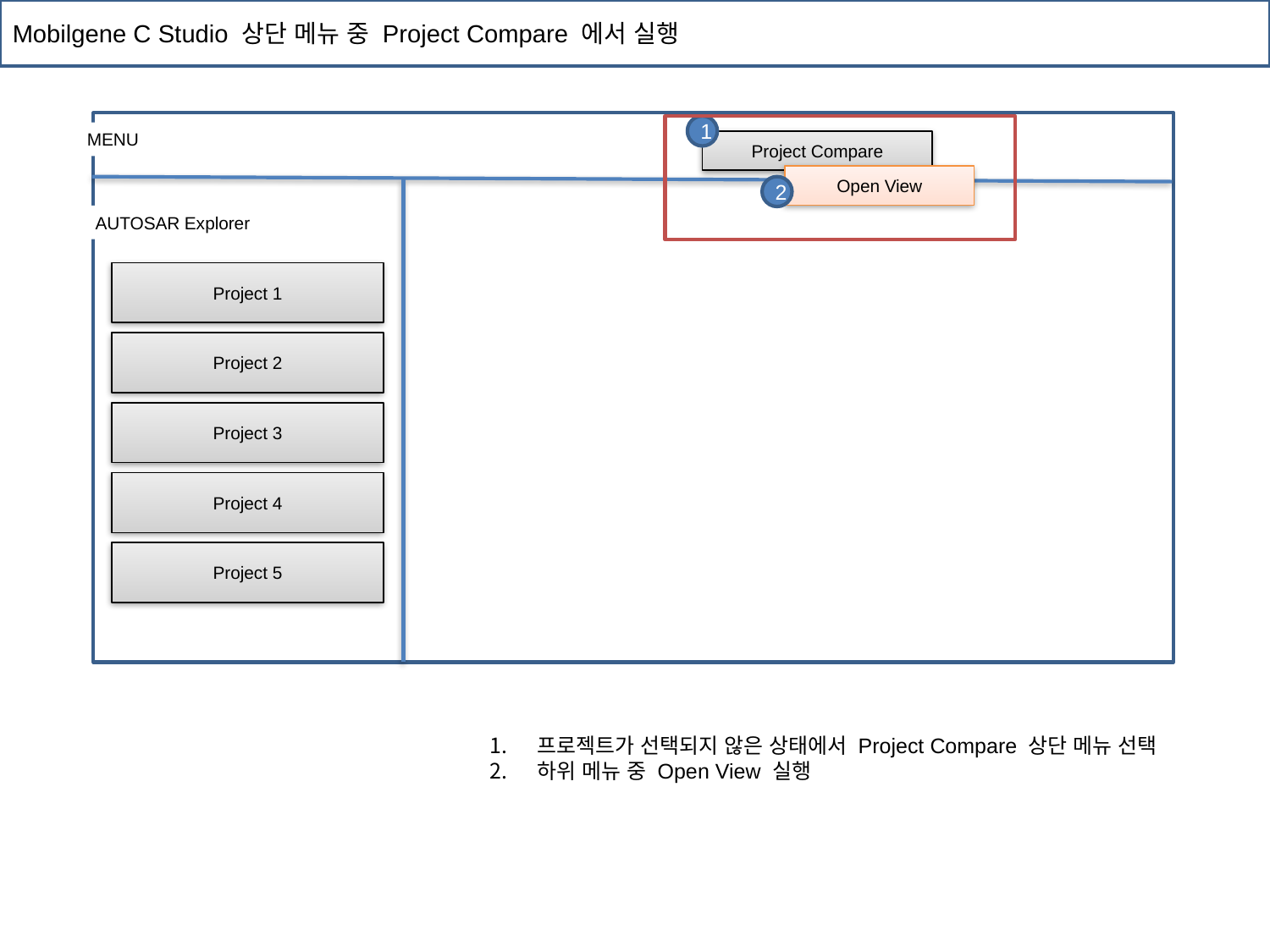

Mobilgene C Studio 상단 메뉴 중 Project Compare 에서 실행

1
MENU
Project Compare
Open View
2
AUTOSAR Explorer
Project 1
Project 2
Project 3
Project 4
Project 5
프로젝트가 선택되지 않은 상태에서 Project Compare 상단 메뉴 선택
하위 메뉴 중 Open View 실행